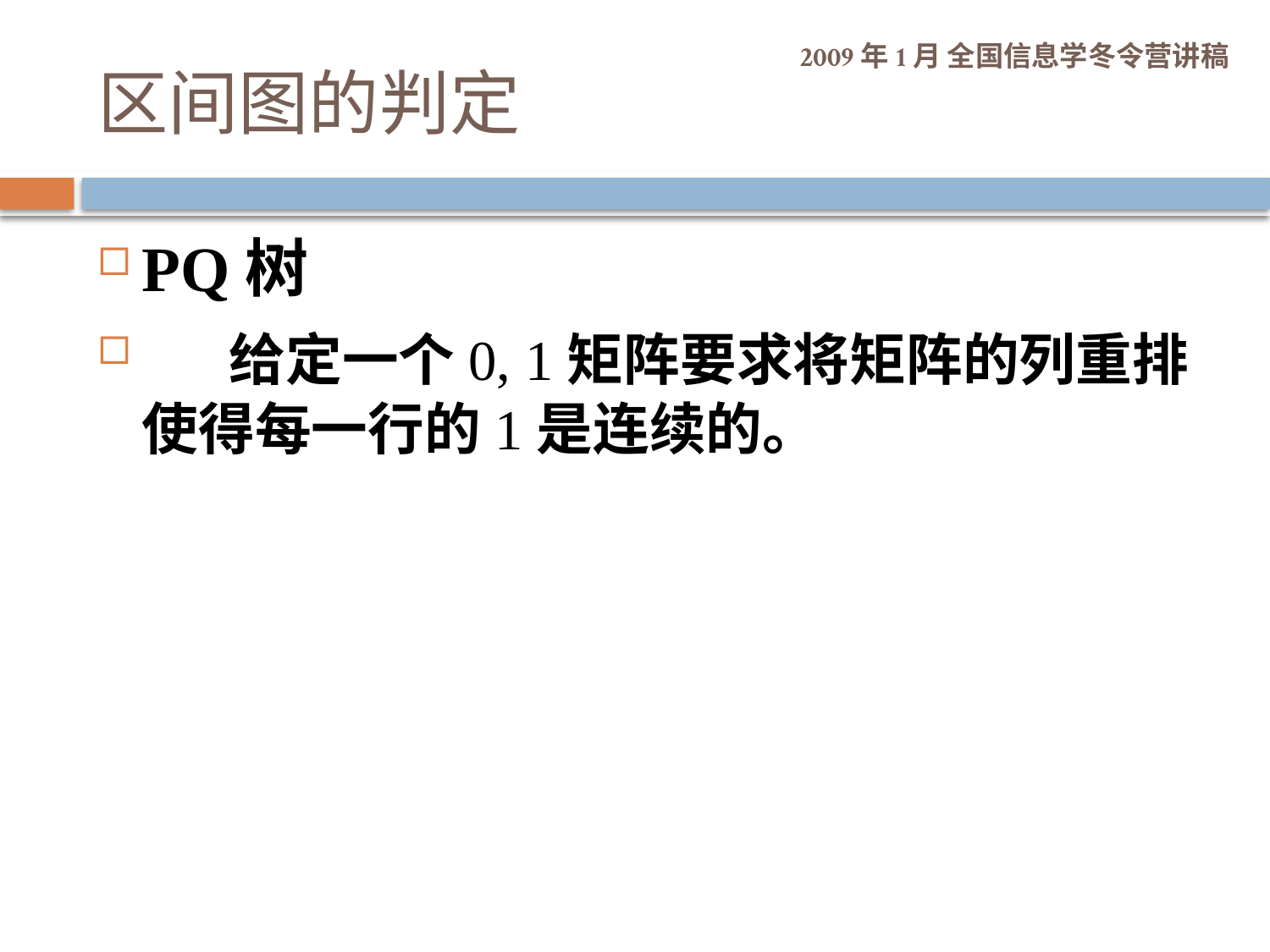

# 区间图的判定
PQ树
     给定一个0, 1矩阵要求将矩阵的列重排使得每一行的1是连续的。